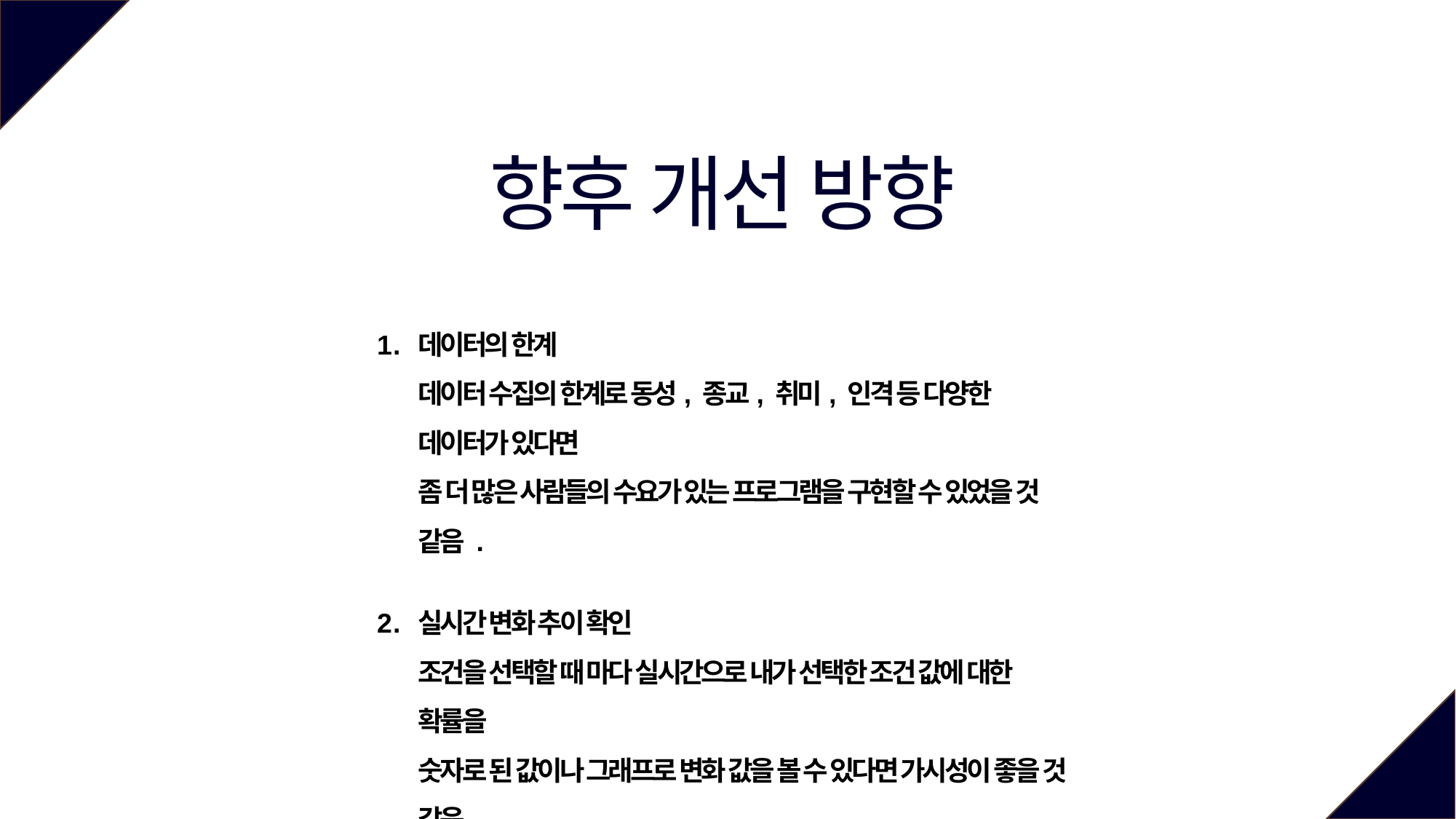

향후 개선 방향
데이터의 한계
데이터 수집의 한계로 동성, 종교, 취미, 인격 등 다양한 데이터가 있다면
좀 더 많은 사람들의 수요가 있는 프로그램을 구현할 수 있었을 것 같음 .
실시간 변화 추이 확인
조건을 선택할 때 마다 실시간으로 내가 선택한 조건 값에 대한 확률을
숫자로 된 값이나 그래프로 변화 값을 볼 수 있다면 가시성이 좋을 것 같음.